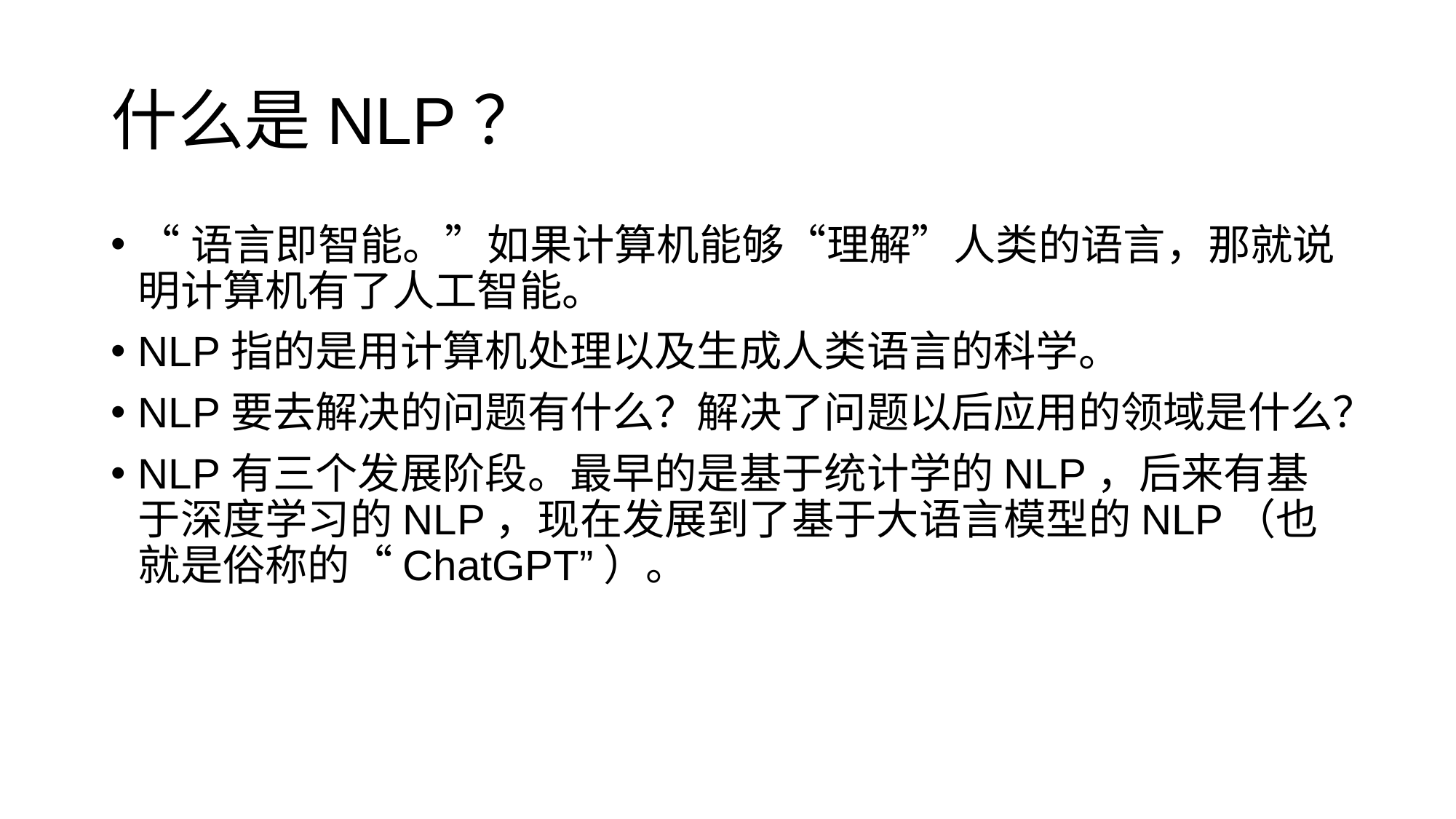

# 什么是NLP？
“语言即智能。”如果计算机能够“理解”人类的语言，那就说明计算机有了人工智能。
NLP指的是用计算机处理以及生成人类语言的科学。
NLP要去解决的问题有什么？解决了问题以后应用的领域是什么？
NLP有三个发展阶段。最早的是基于统计学的NLP，后来有基于深度学习的NLP，现在发展到了基于大语言模型的NLP（也就是俗称的“ChatGPT”）。